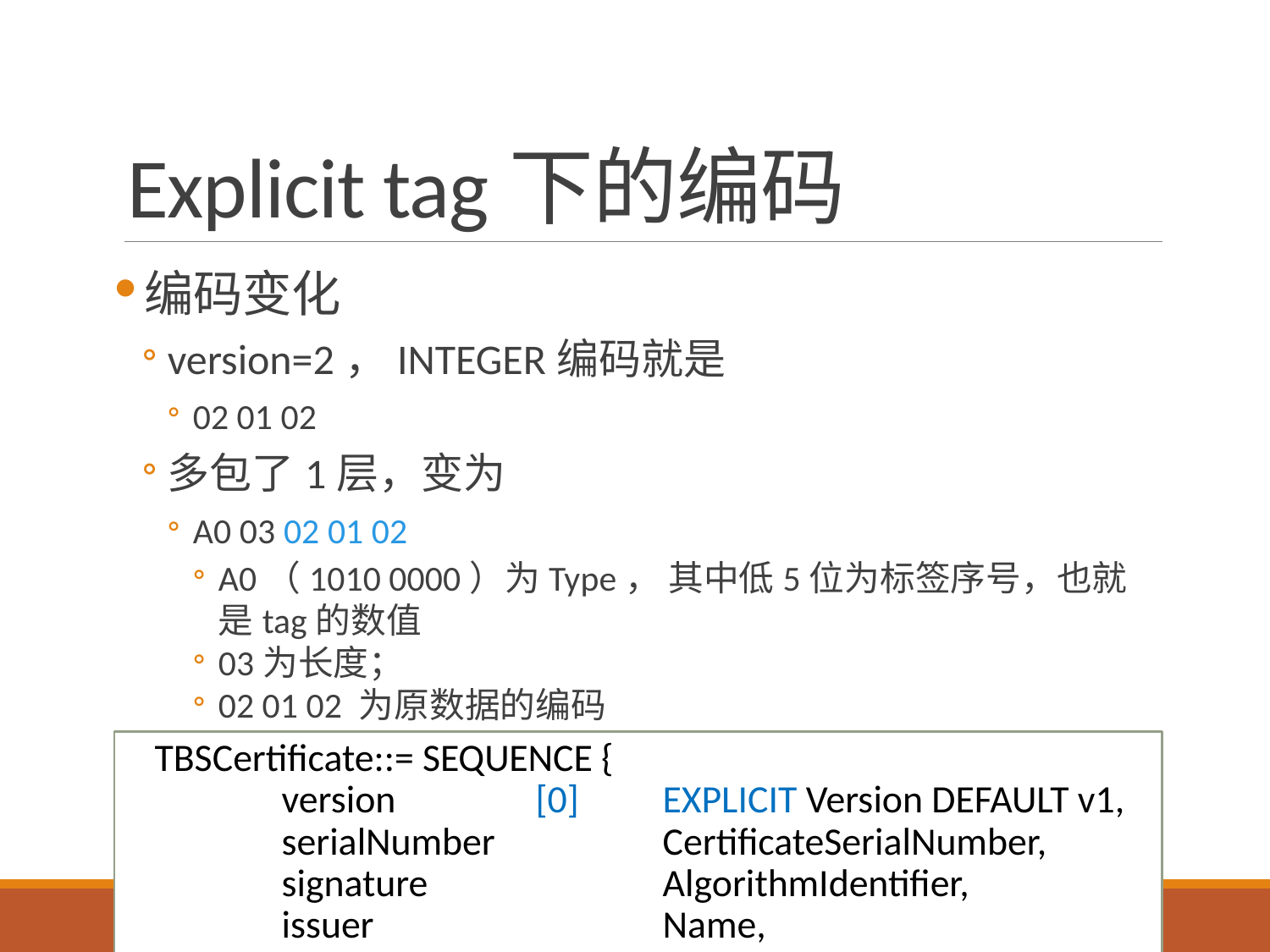

# Explicit tag下的编码
编码变化
version=2，INTEGER编码就是
02 01 02
多包了1层，变为
A0 03 02 01 02
A0（1010 0000）为Type， 其中低5位为标签序号，也就是tag的数值
03为长度；
02 01 02 为原数据的编码

TBSCertificate::= SEQUENCE {
	version		[0]	EXPLICIT Version DEFAULT v1,
	serialNumber		CertificateSerialNumber,
	signature		AlgorithmIdentifier,
	issuer			Name,
80